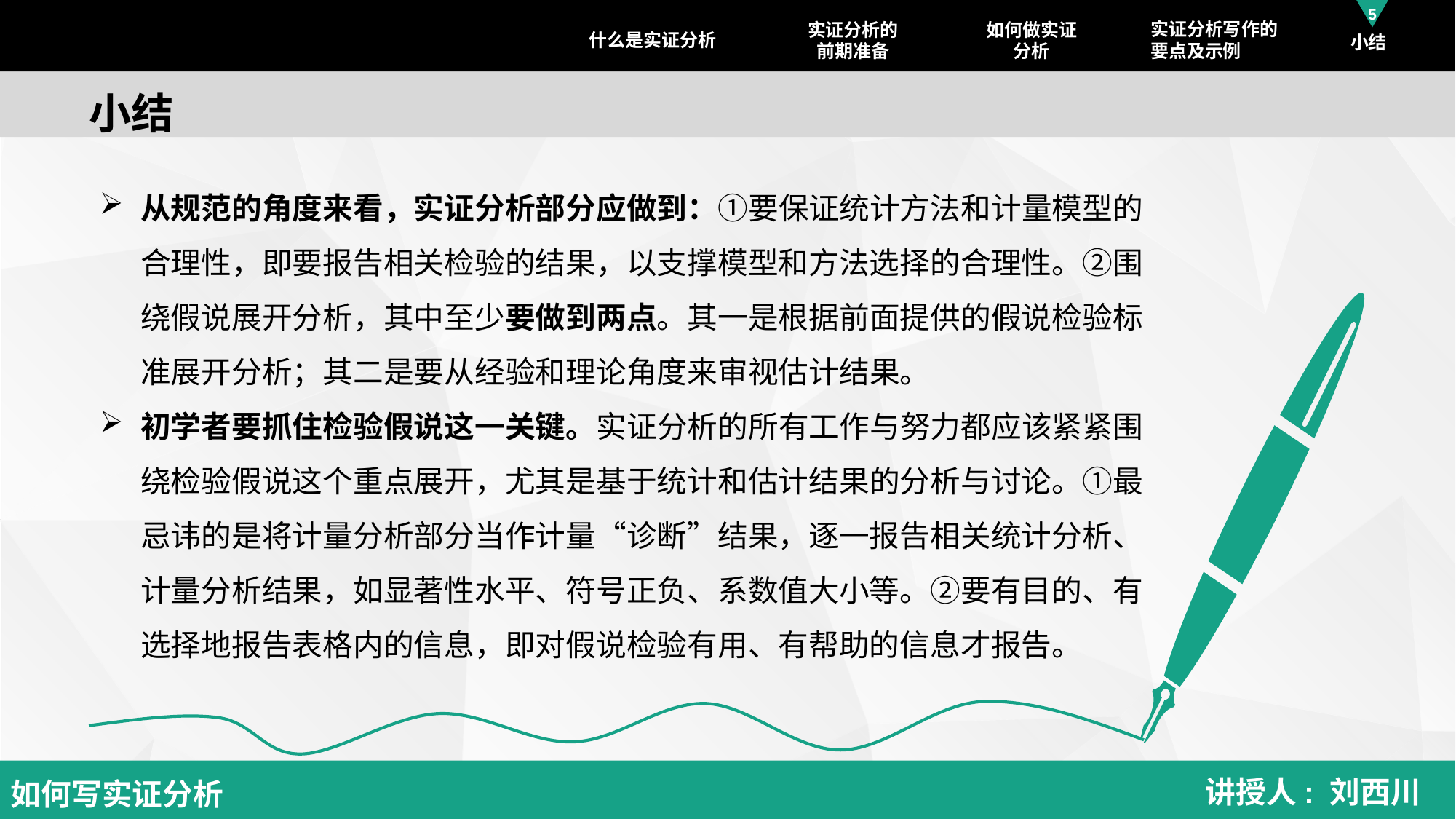

5
什么是实证分析
实证分析写作的要点及示例
如何做实证
分析
小结
实证分析的
前期准备

小结
从规范的角度来看，实证分析部分应做到：①要保证统计方法和计量模型的合理性，即要报告相关检验的结果，以支撑模型和方法选择的合理性。②围绕假说展开分析，其中至少要做到两点。其一是根据前面提供的假说检验标准展开分析；其二是要从经验和理论角度来审视估计结果。
初学者要抓住检验假说这一关键。实证分析的所有工作与努力都应该紧紧围绕检验假说这个重点展开，尤其是基于统计和估计结果的分析与讨论。①最忌讳的是将计量分析部分当作计量“诊断”结果，逐一报告相关统计分析、计量分析结果，如显著性水平、符号正负、系数值大小等。②要有目的、有选择地报告表格内的信息，即对假说检验有用、有帮助的信息才报告。

如何写实证分析
         讲授人: 刘西川